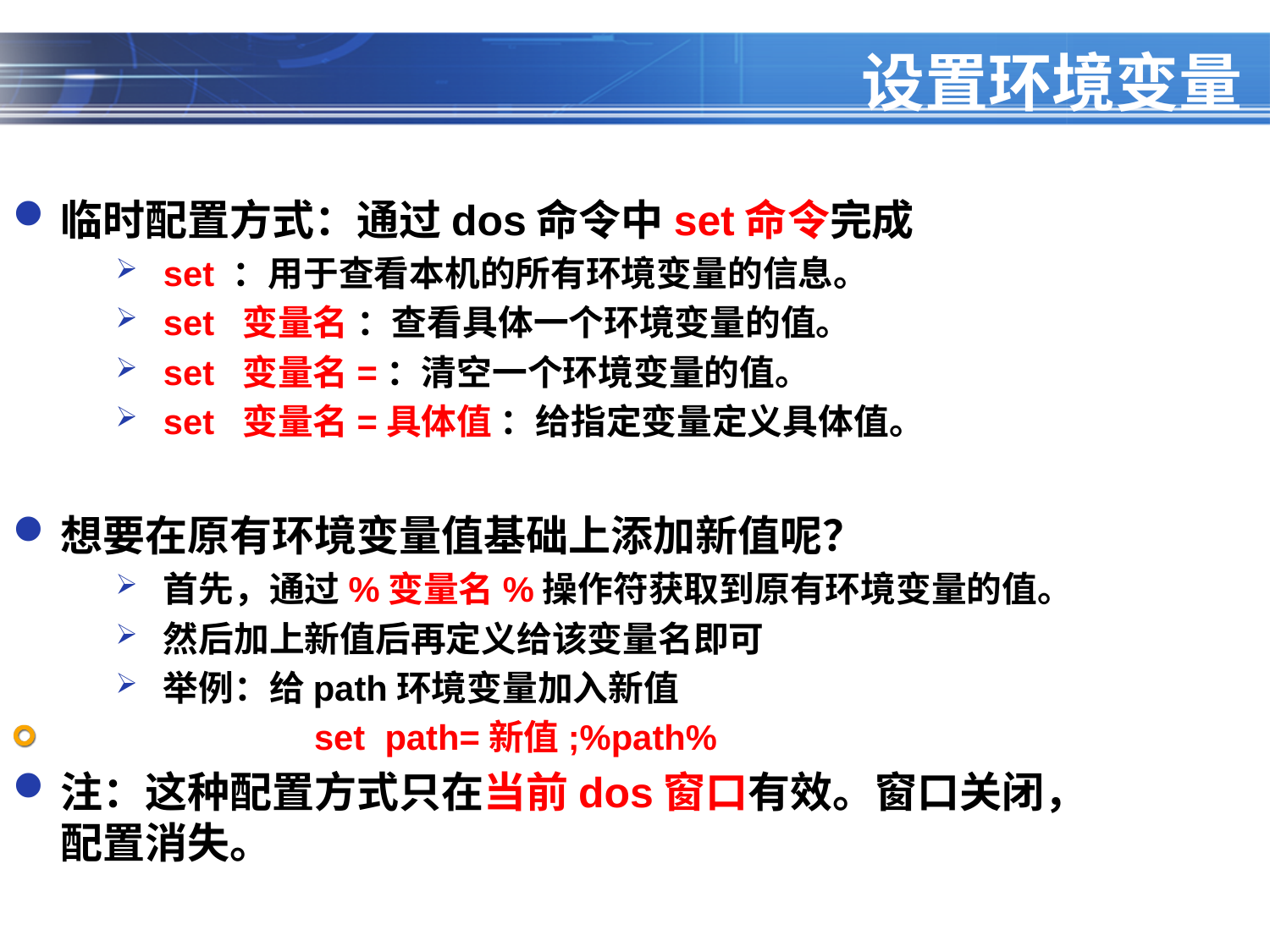

# 设置环境变量

临时配置方式：通过dos命令中set命令完成
set ：用于查看本机的所有环境变量的信息。
set  变量名 ：查看具体一个环境变量的值。
set  变量名=：清空一个环境变量的值。
set  变量名=具体值 ：给指定变量定义具体值。

想要在原有环境变量值基础上添加新值呢？
首先，通过%变量名%操作符获取到原有环境变量的值。
然后加上新值后再定义给该变量名即可
举例：给path环境变量加入新值
		set  path=新值;%path%
注：这种配置方式只在当前dos窗口有效。窗口关闭，配置消失。